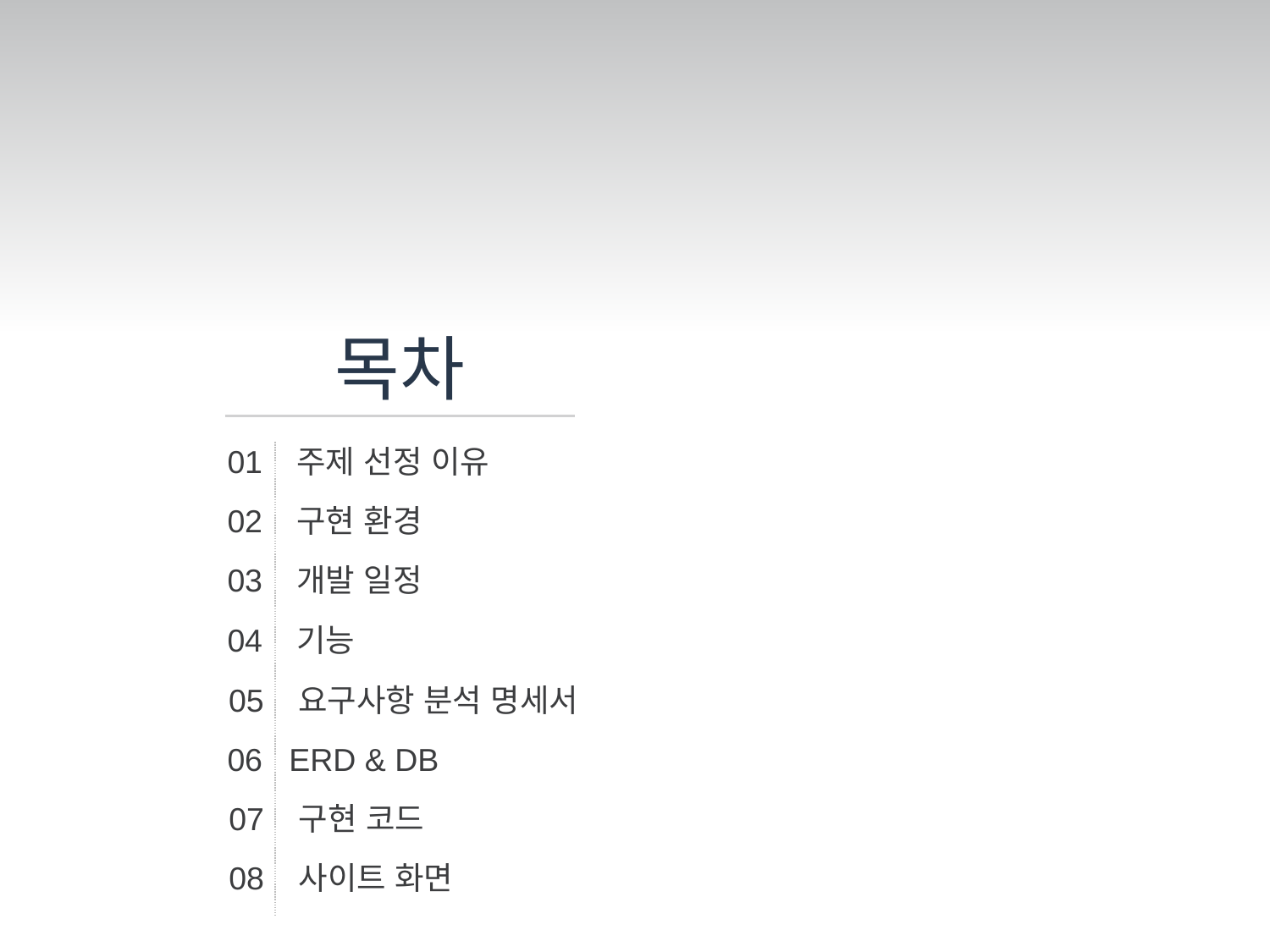

목차
01   주제 선정 이유
02   구현 환경
03   개발 일정
04   기능
05   요구사항 분석 명세서
06   ERD & DB
07   구현 코드
08   사이트 화면